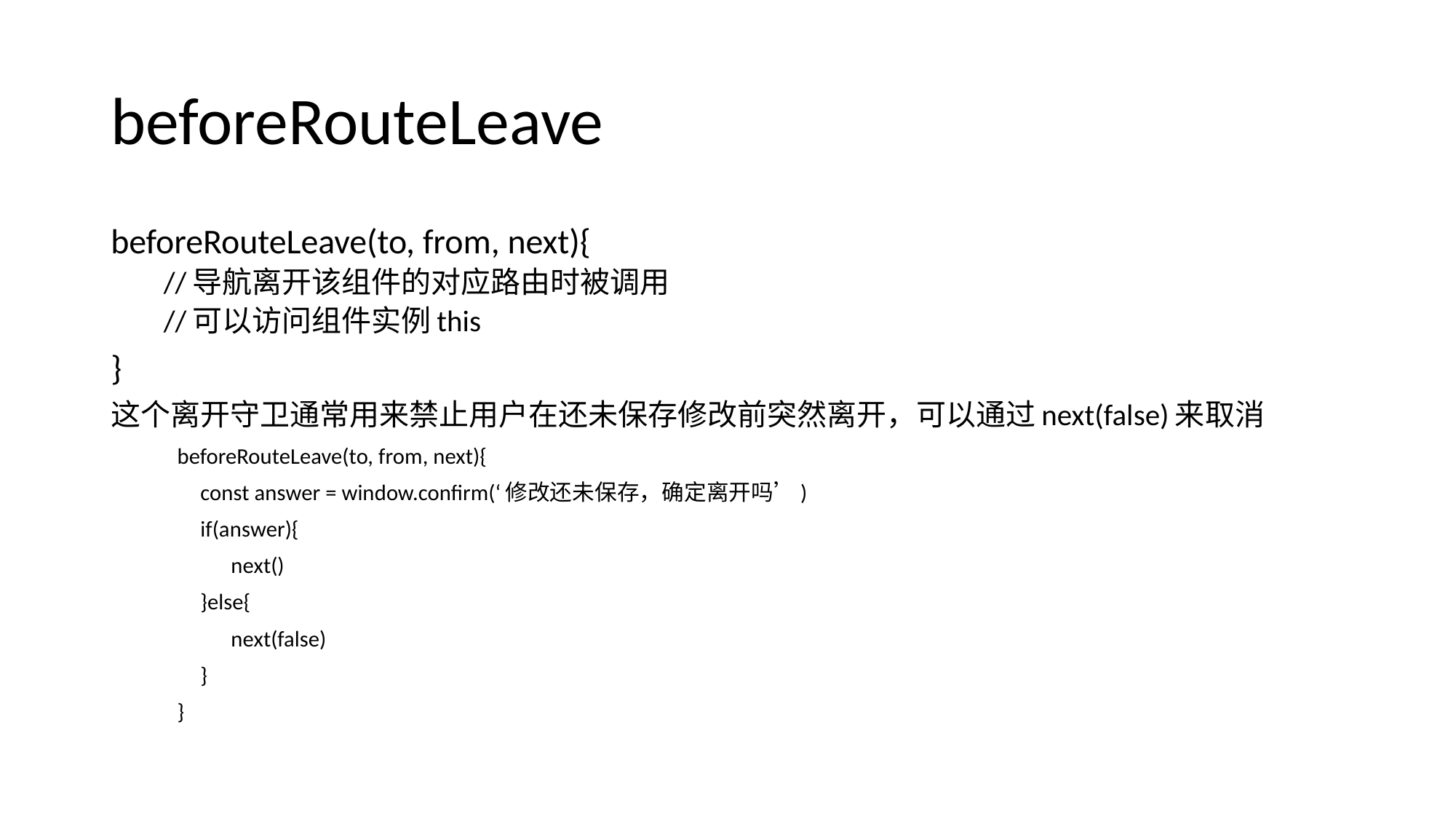

# beforeRouteLeave
beforeRouteLeave(to, from, next){
//导航离开该组件的对应路由时被调用
//可以访问组件实例this
}
这个离开守卫通常用来禁止用户在还未保存修改前突然离开，可以通过next(false)来取消
             beforeRouteLeave(to, from, next){
	const answer = window.confirm(‘修改还未保存，确定离开吗’)
	if(answer){
	      next()
	}else{
	      next(false)
	}
             }